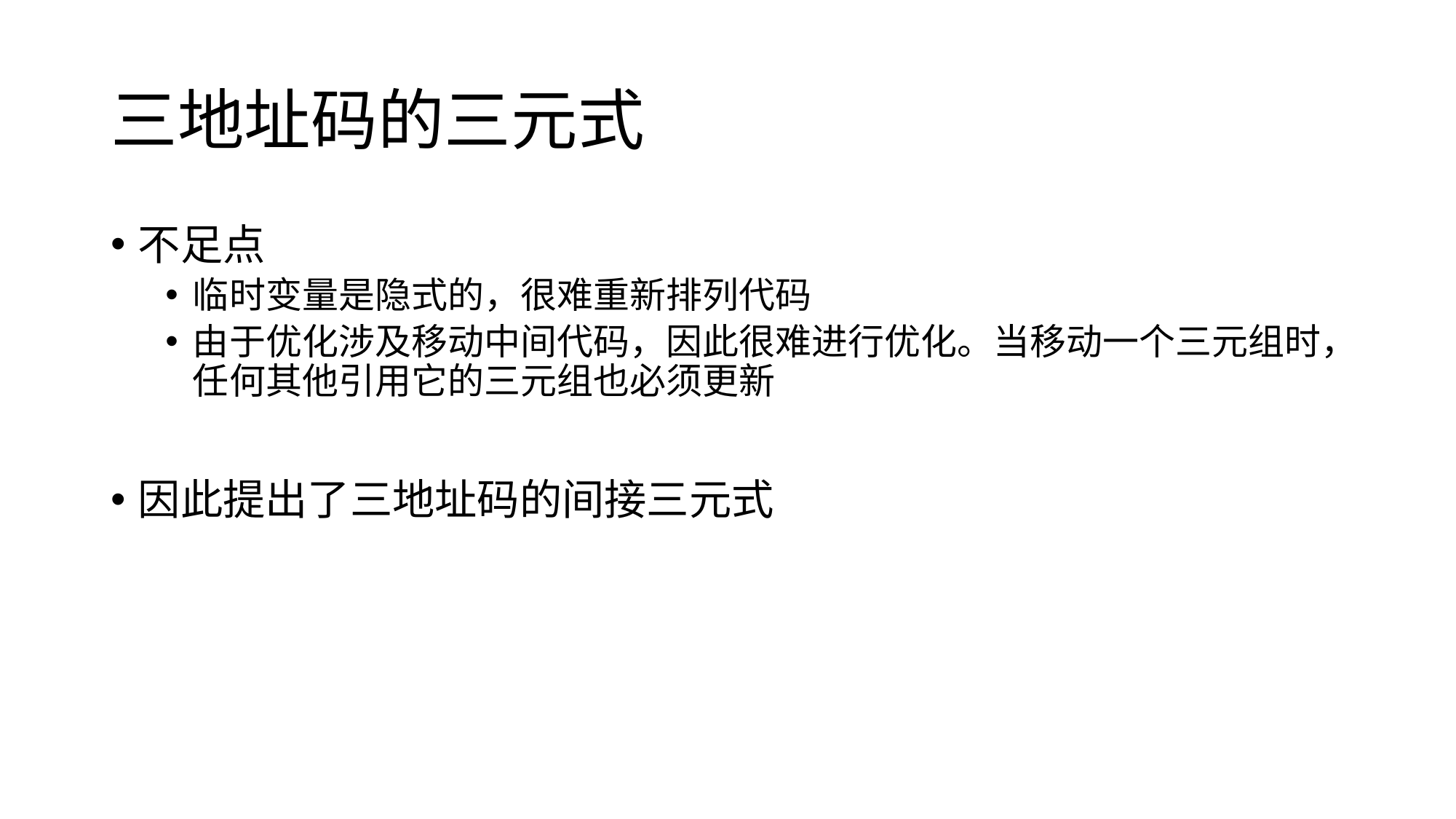

# 三地址码的三元式
不足点
临时变量是隐式的，很难重新排列代码
由于优化涉及移动中间代码，因此很难进行优化。当移动一个三元组时，任何其他引用它的三元组也必须更新

因此提出了三地址码的间接三元式